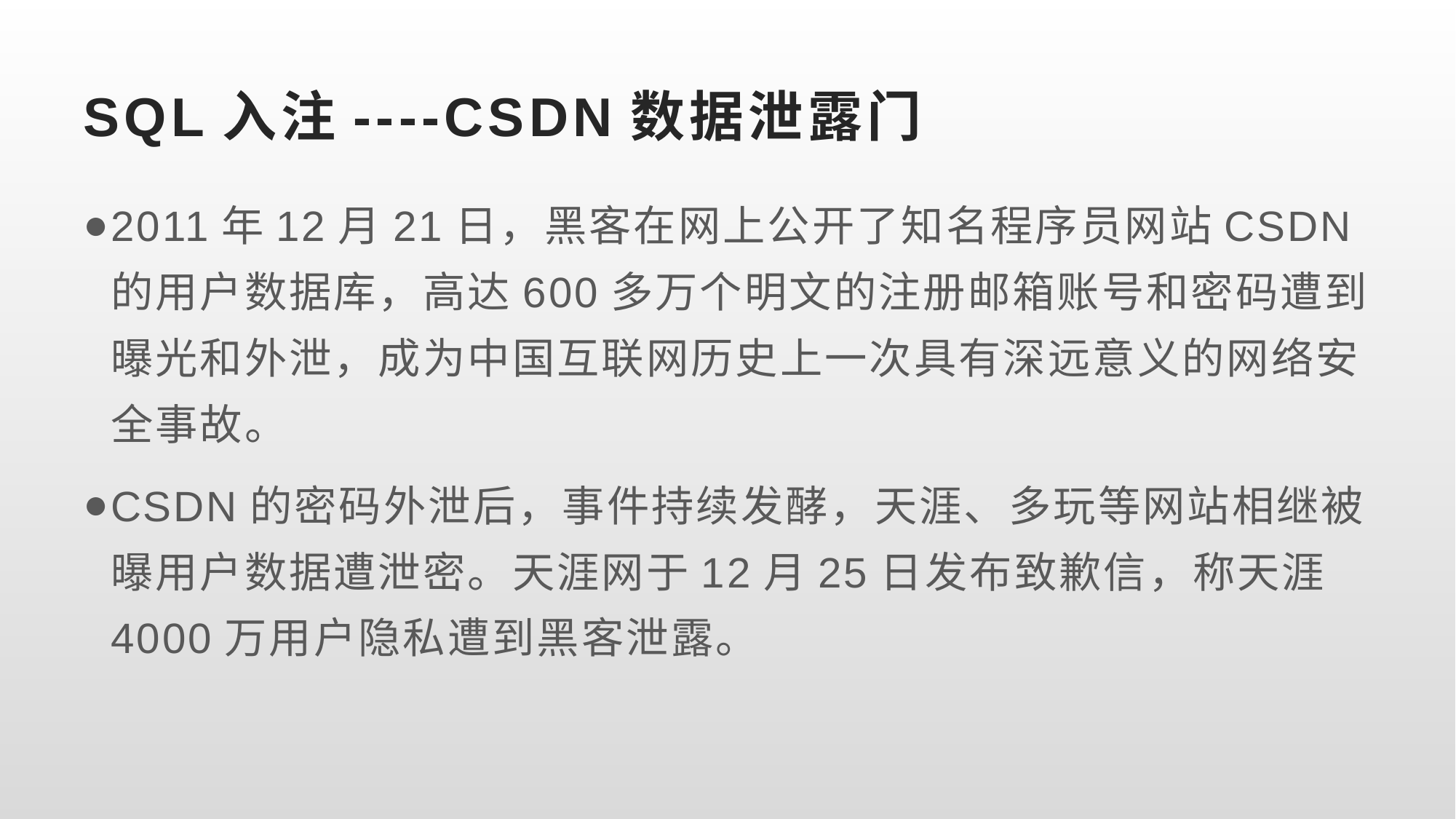

# SQL入注----CSDN数据泄露门
2011年12月21日，黑客在网上公开了知名程序员网站CSDN的用户数据库，高达600多万个明文的注册邮箱账号和密码遭到曝光和外泄，成为中国互联网历史上一次具有深远意义的网络安全事故。
CSDN的密码外泄后，事件持续发酵，天涯、多玩等网站相继被曝用户数据遭泄密。天涯网于12月25日发布致歉信，称天涯4000万用户隐私遭到黑客泄露。